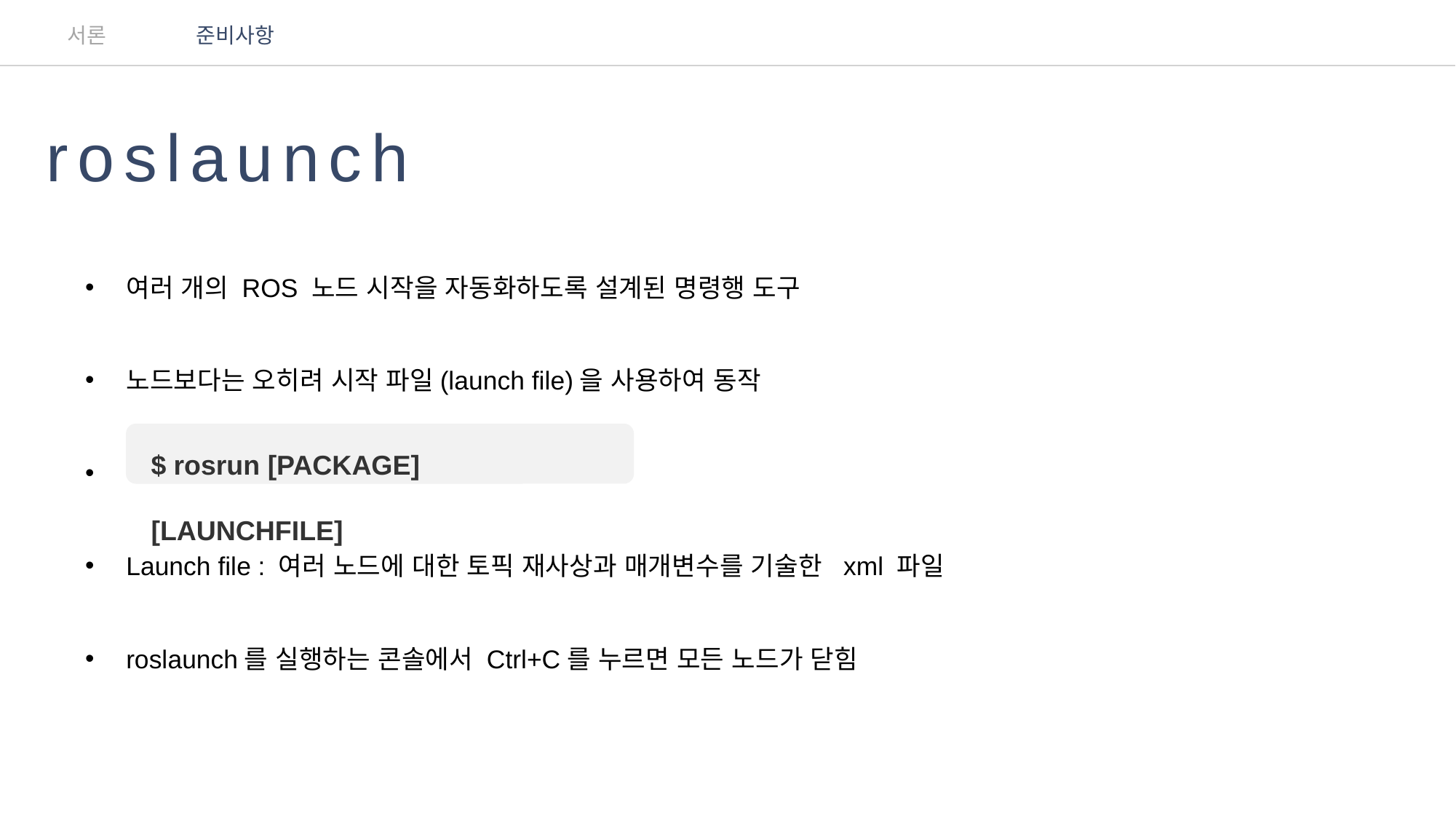

서론
준비사항
roslaunch
여러 개의 ROS 노드 시작을 자동화하도록 설계된 명령행 도구
노드보다는 오히려 시작 파일(launch file)을 사용하여 동작

Launch file : 여러 노드에 대한 토픽 재사상과 매개변수를 기술한  xml 파일
roslaunch를 실행하는 콘솔에서 Ctrl+C를 누르면 모든 노드가 닫힘
$ rosrun [PACKAGE] [LAUNCHFILE]